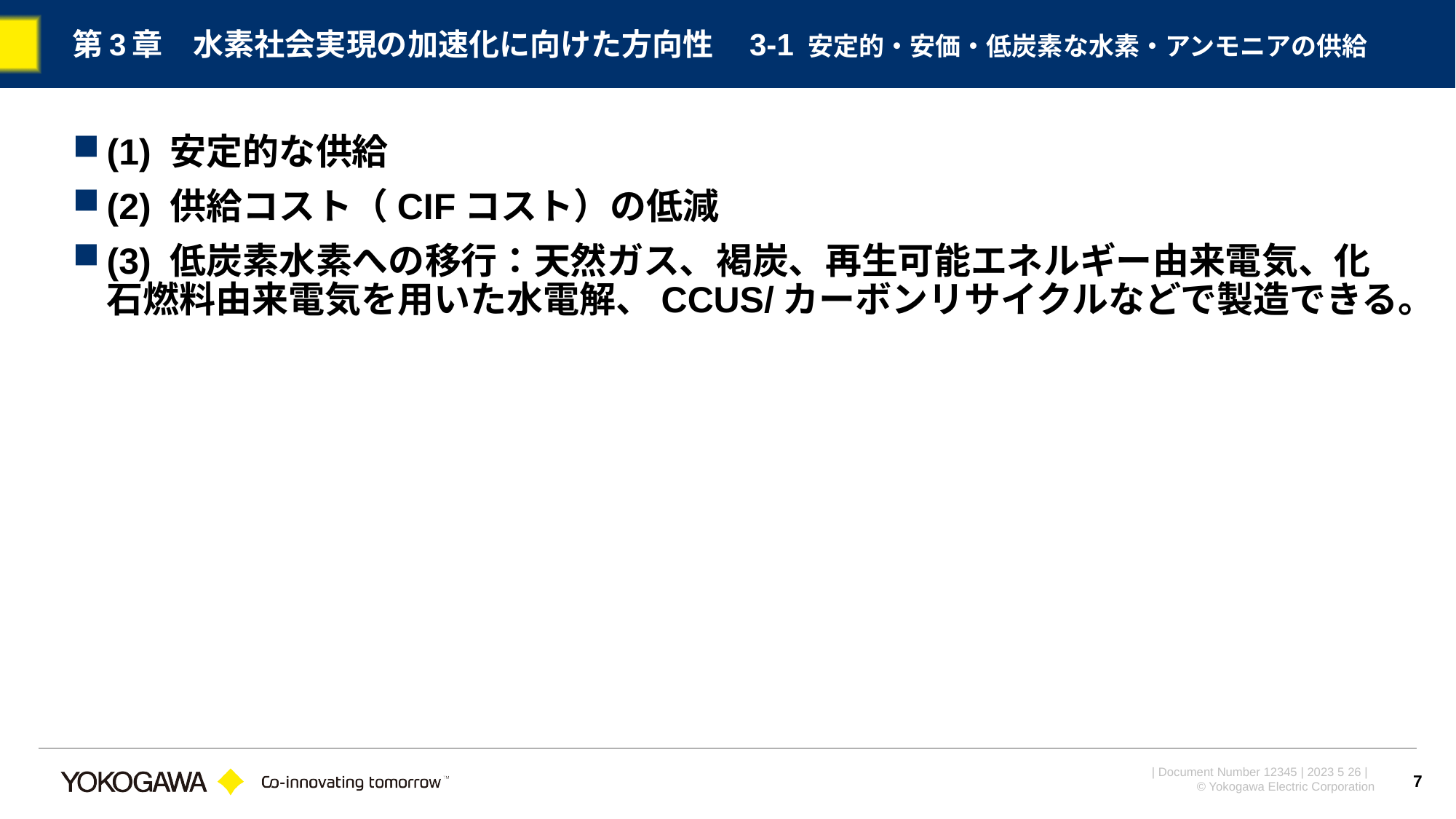

# 第3章　水素社会実現の加速化に向けた方向性　3-1 安定的・安価・低炭素な水素・アンモニアの供給
(1) 安定的な供給
(2) 供給コスト（CIFコスト）の低減
(3) 低炭素水素への移行：天然ガス、褐炭、再生可能エネルギー由来電気、化石燃料由来電気を用いた水電解、CCUS/カーボンリサイクルなどで製造できる。
7